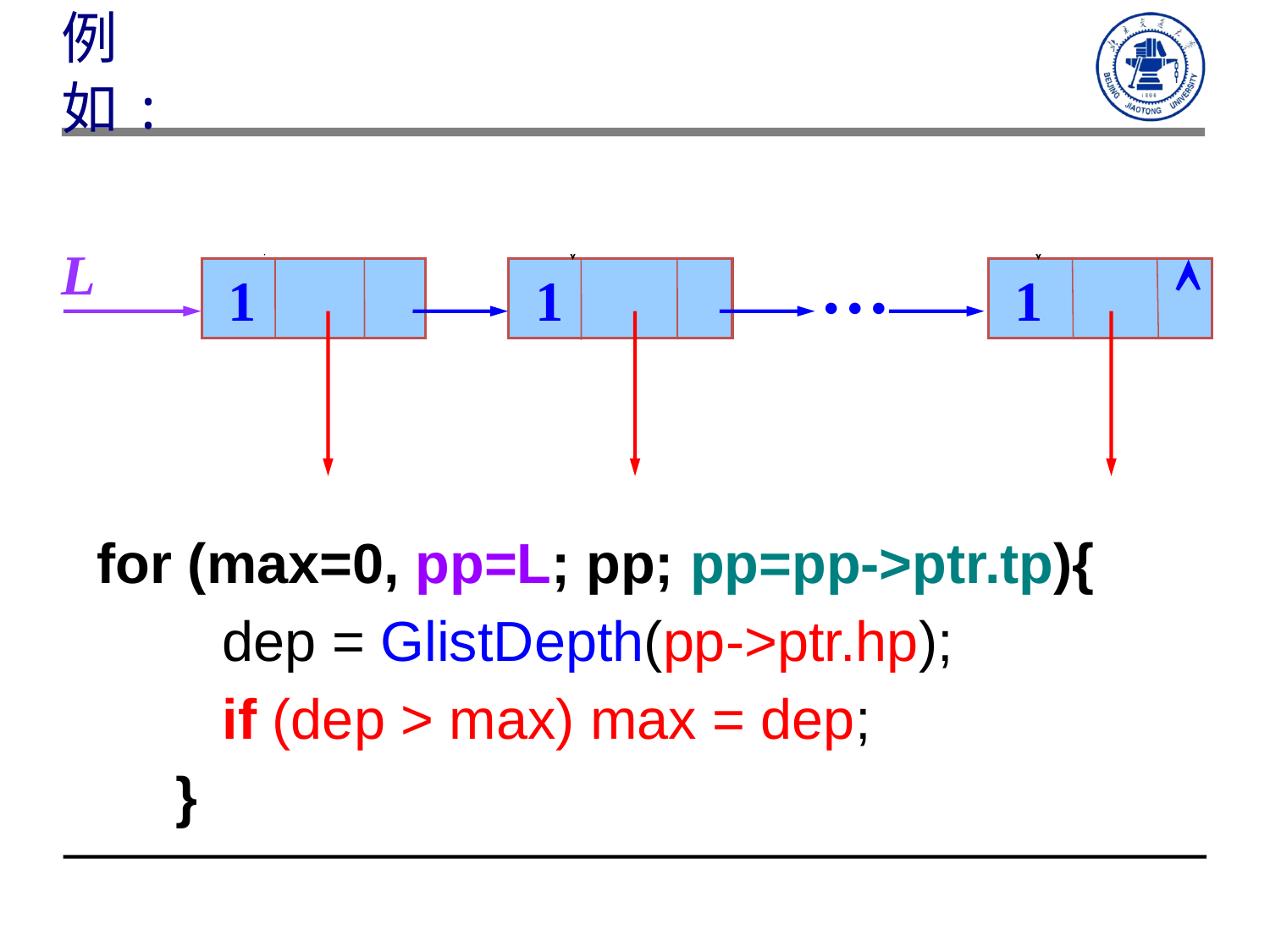

例如:
pp
pp
pp

L
…
∧

 1
 1

 1

pp->ptr.hp
pp->ptr.hp
pp->ptr.hp

for (max=0, pp=L; pp; pp=pp->ptr.tp){
        dep = GlistDepth(pp->ptr.hp);
        if (dep > max) max = dep;
     }